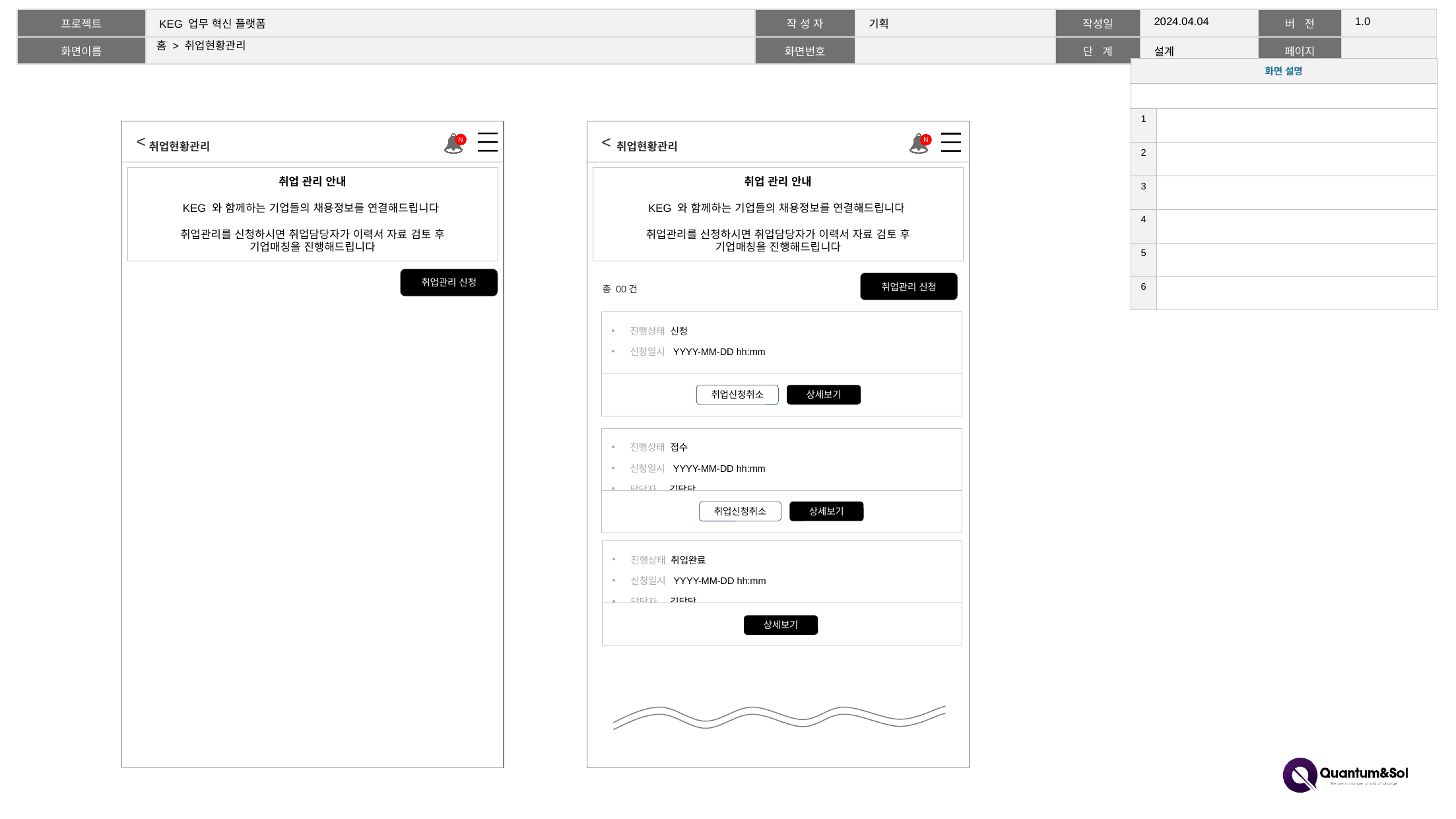

# 홈 > 취업현황관리
| 화면 설명 |  |
| --- | --- |
|  |  |
| 1 |  |
| 2 |  |
| 3 |  |
| 4 |  |
| 5 |  |
| 6 |  |
취업현황관리
취업현황관리
취업 관리 안내

KEG 와 함께하는 기업들의 채용정보를 연결해드립니다

취업관리를 신청하시면 취업담당자가 이력서 자료 검토 후
기업매칭을 진행해드립니다
취업 관리 안내

KEG 와 함께하는 기업들의 채용정보를 연결해드립니다

취업관리를 신청하시면 취업담당자가 이력서 자료 검토 후
기업매칭을 진행해드립니다
취업관리 신청
취업관리 신청
총 00건
| 진행상태 신청 신청일시 YYYY-MM-DD hh:mm |
| --- |
|  |
취업신청취소
상세보기
| 진행상태 접수 신청일시 YYYY-MM-DD hh:mm 담당자 김담당 |
| --- |
|  |
취업신청취소
상세보기
| 진행상태 취업완료 신청일시 YYYY-MM-DD hh:mm 담당자 김담당 |
| --- |
|  |
상세보기